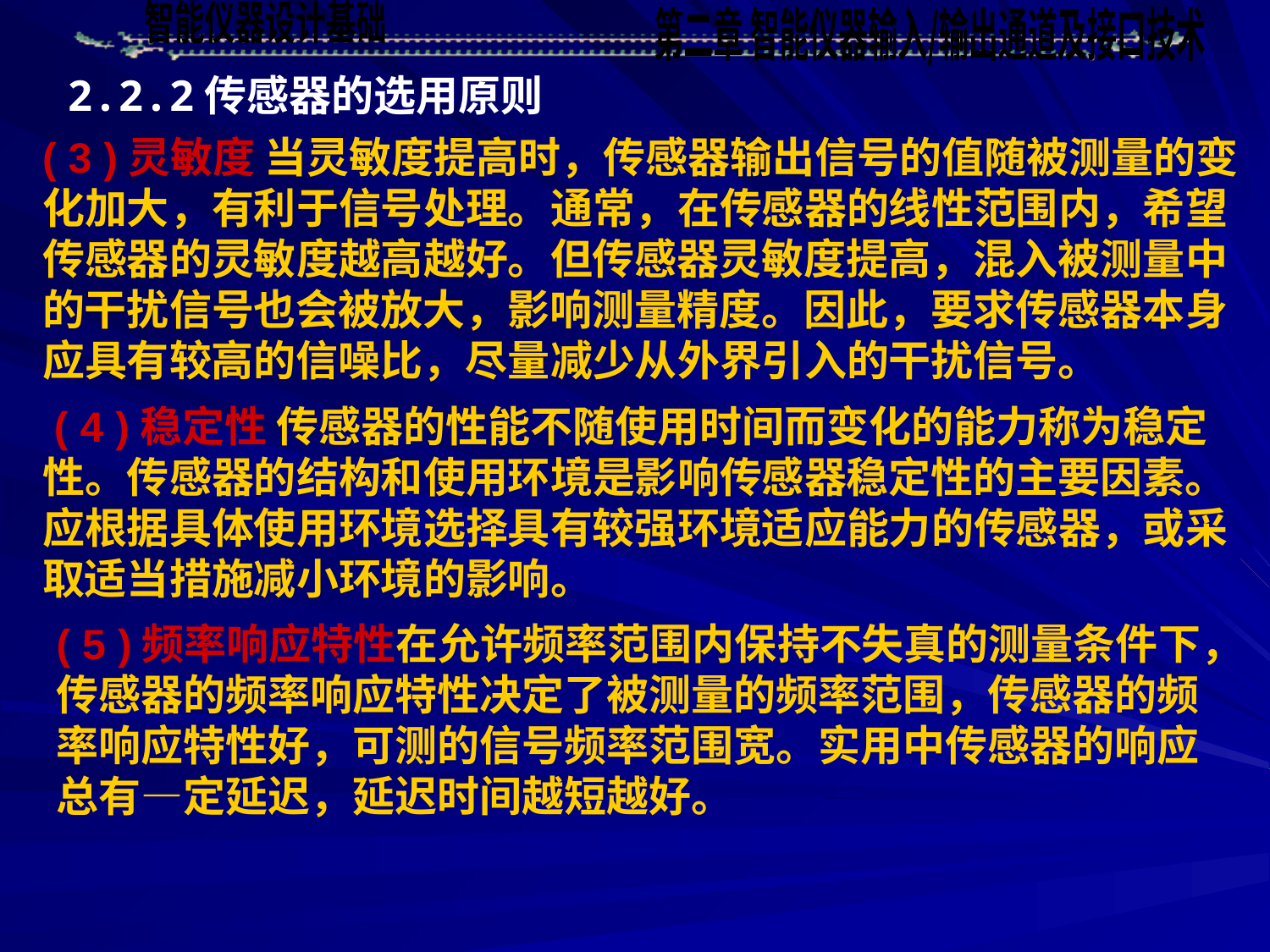

2.2.2传感器的选用原则
( 3 )灵敏度 当灵敏度提高时，传感器输出信号的值随被测量的变化加大，有利于信号处理。通常，在传感器的线性范围内，希望传感器的灵敏度越高越好。但传感器灵敏度提高，混入被测量中的干扰信号也会被放大，影响测量精度。因此，要求传感器本身应具有较高的信噪比，尽量减少从外界引入的干扰信号。
 ( 4 )稳定性 传感器的性能不随使用时间而变化的能力称为稳定性。传感器的结构和使用环境是影响传感器稳定性的主要因素。应根据具体使用环境选择具有较强环境适应能力的传感器，或采取适当措施减小环境的影响。

( 5 )频率响应特性在允许频率范围内保持不失真的测量条件下，传感器的频率响应特性决定了被测量的频率范围，传感器的频率响应特性好，可测的信号频率范围宽。实用中传感器的响应总有—定延迟，延迟时间越短越好。